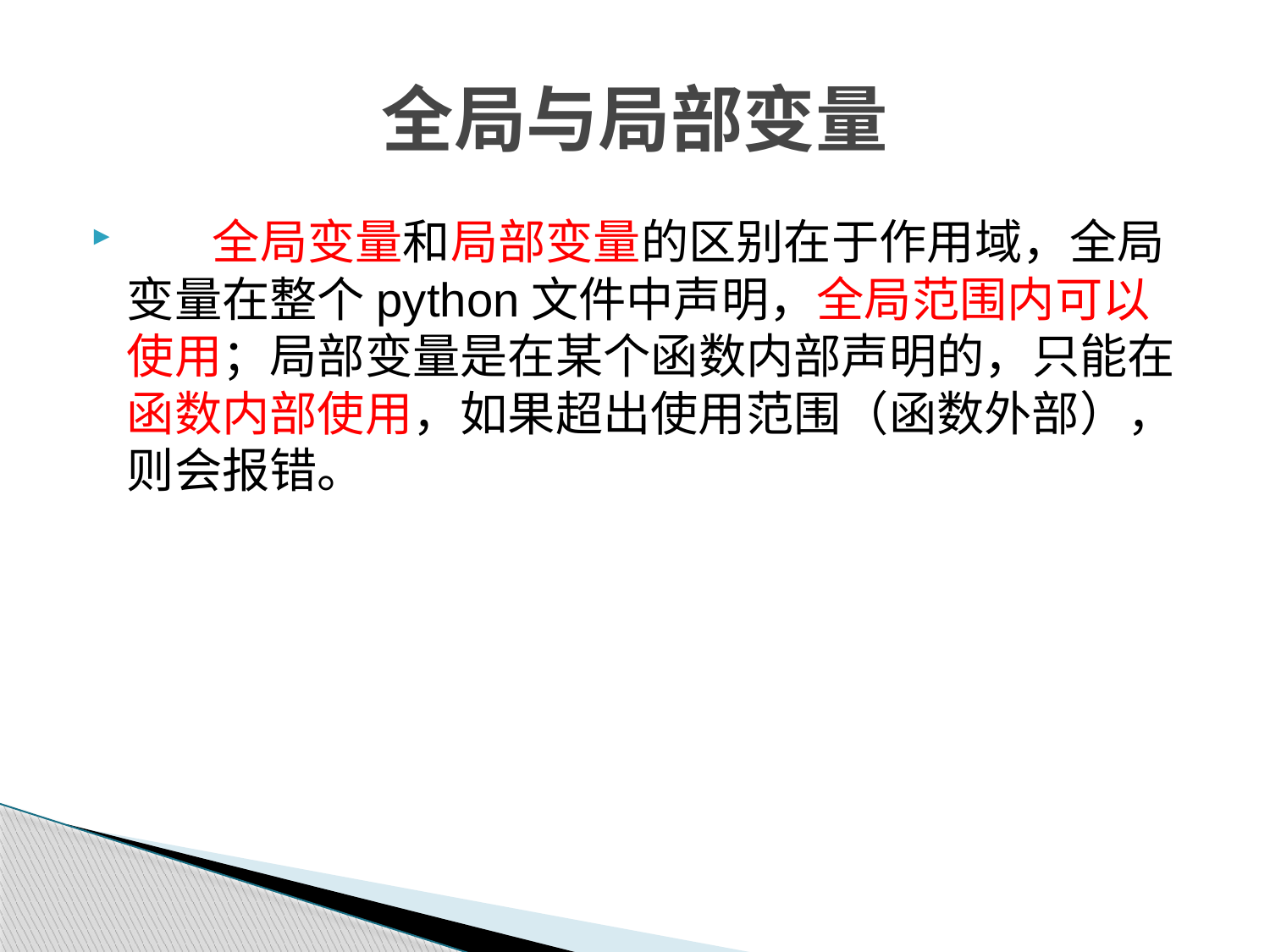

# 全局与局部变量
       全局变量和局部变量的区别在于作用域，全局变量在整个python文件中声明，全局范围内可以使用；局部变量是在某个函数内部声明的，只能在函数内部使用，如果超出使用范围（函数外部），则会报错。